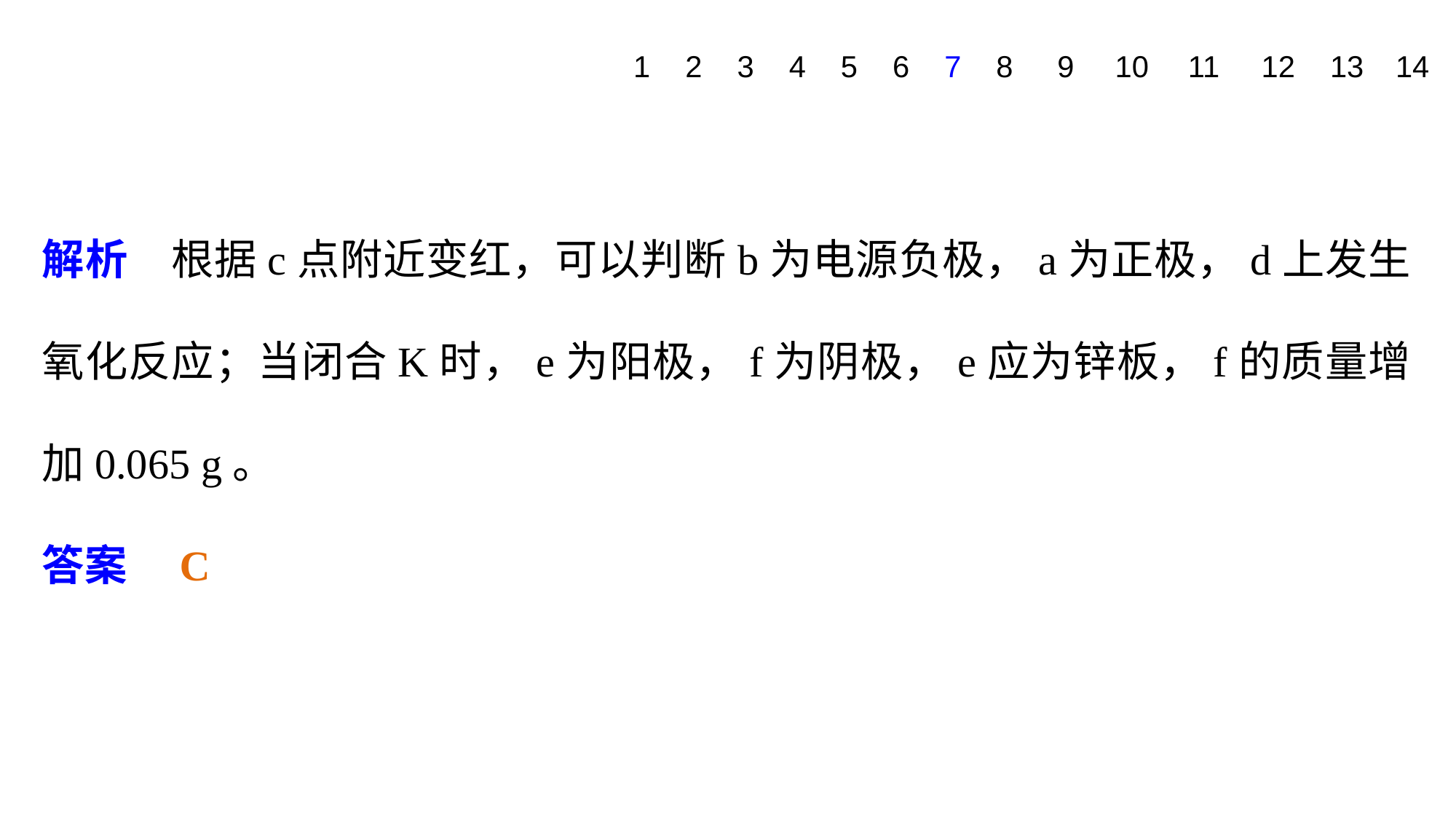

1
2
3
4
5
6
7
8
9
10
11
12
13
14
解析　根据c点附近变红，可以判断b为电源负极，a为正极，d上发生氧化反应；当闭合K时，e为阳极，f为阴极，e应为锌板，f的质量增加0.065 g。
答案　C